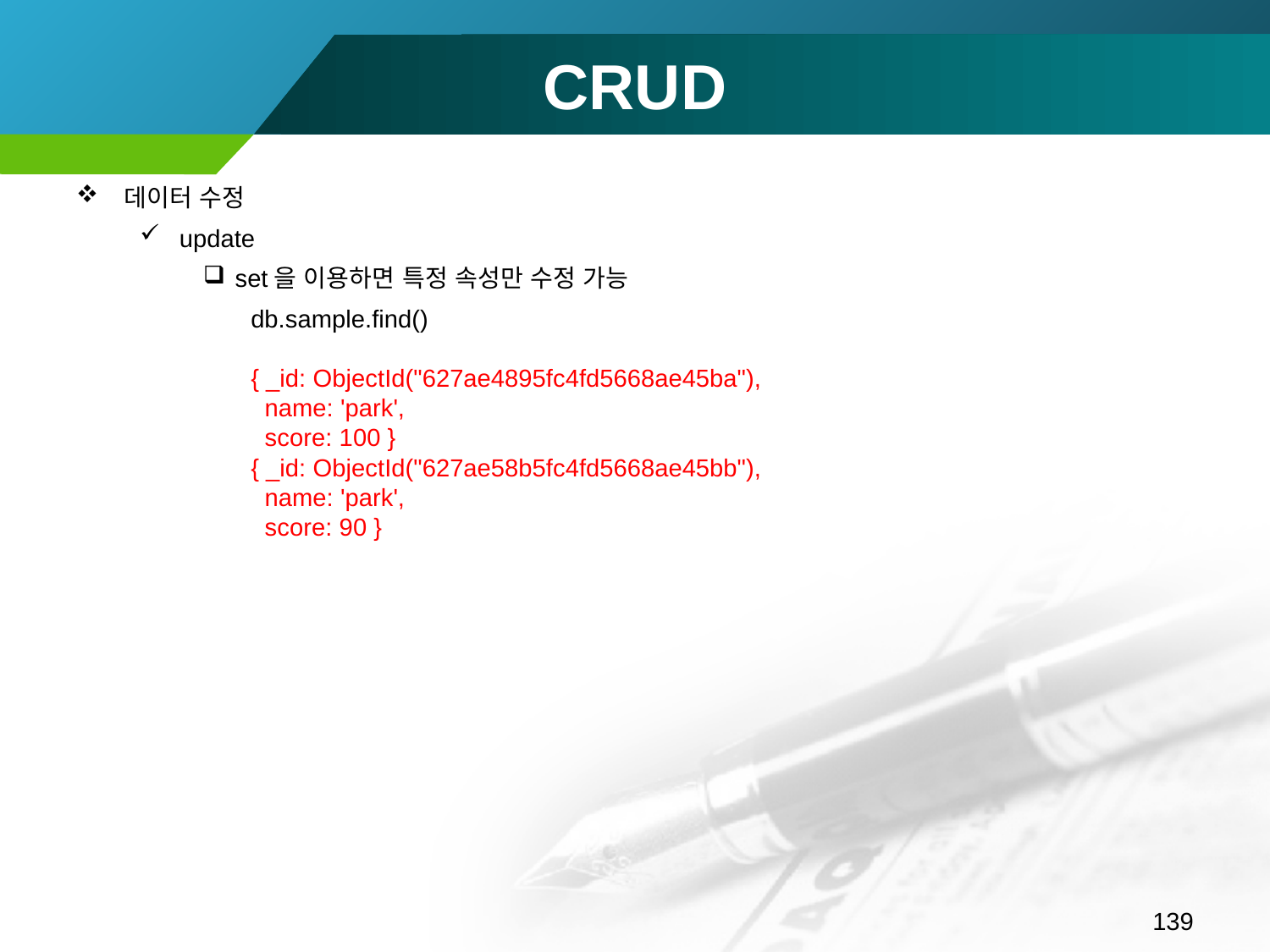

# CRUD
데이터 수정
update
set을 이용하면 특정 속성만 수정 가능
db.sample.find()

{ _id: ObjectId("627ae4895fc4fd5668ae45ba"),
  name: 'park',
  score: 100 }
{ _id: ObjectId("627ae58b5fc4fd5668ae45bb"),
  name: 'park',
  score: 90 }
139